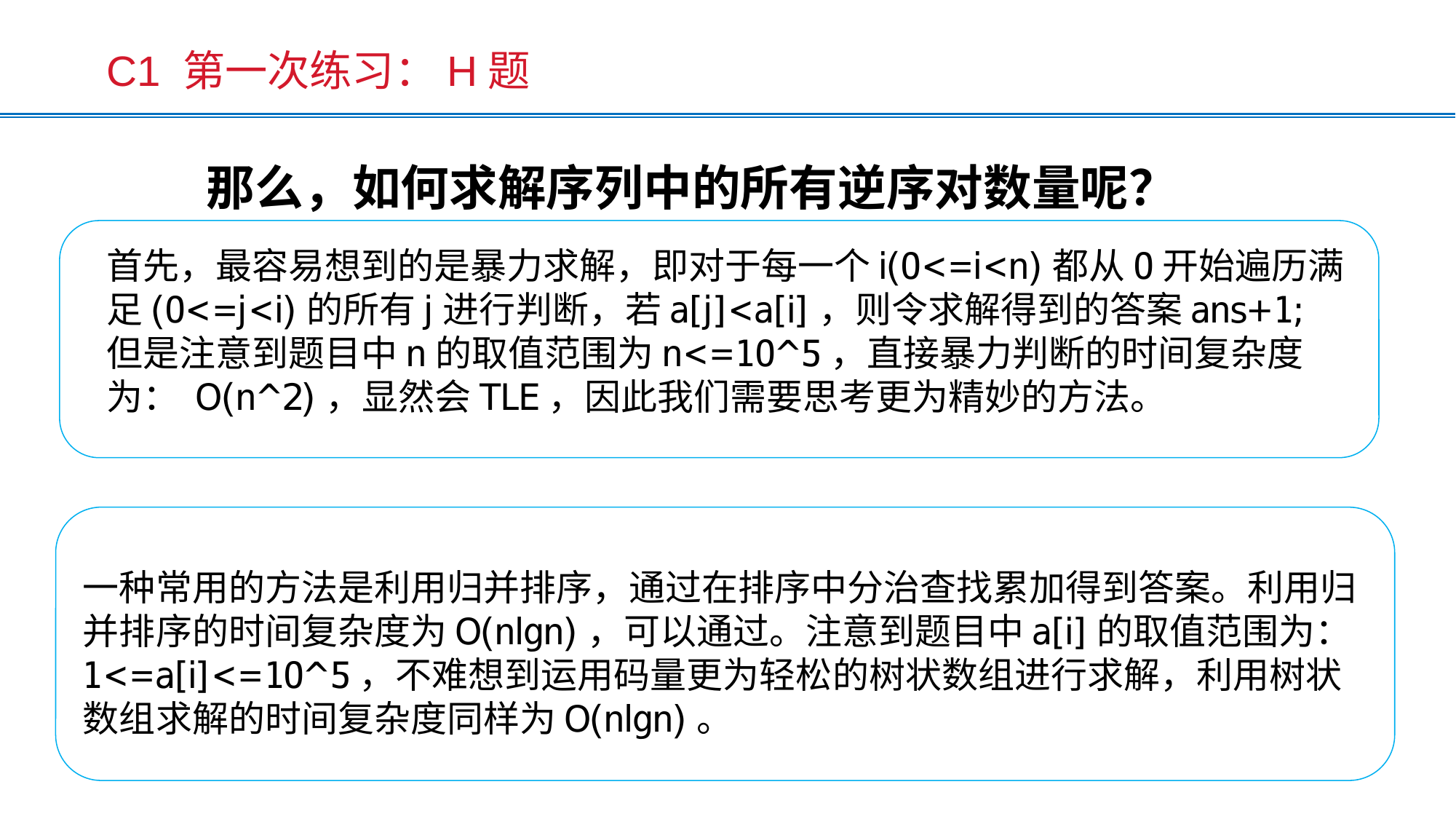

C1 第一次练习：H题

那么，如何求解序列中的所有逆序对数量呢？

首先，最容易想到的是暴力求解，即对于每一个i(0<=i<n)都从0开始遍历满足(0<=j<i)的所有j进行判断，若a[j]<a[i]，则令求解得到的答案ans+1;
但是注意到题目中n的取值范围为n<=10^5，直接暴力判断的时间复杂度为： O(n^2)，显然会TLE，因此我们需要思考更为精妙的方法。

一种常用的方法是利用归并排序，通过在排序中分治查找累加得到答案。利用归并排序的时间复杂度为O(nlgn)，可以通过。注意到题目中a[i]的取值范围为：1<=a[i]<=10^5，不难想到运用码量更为轻松的树状数组进行求解，利用树状数组求解的时间复杂度同样为O(nlgn)。